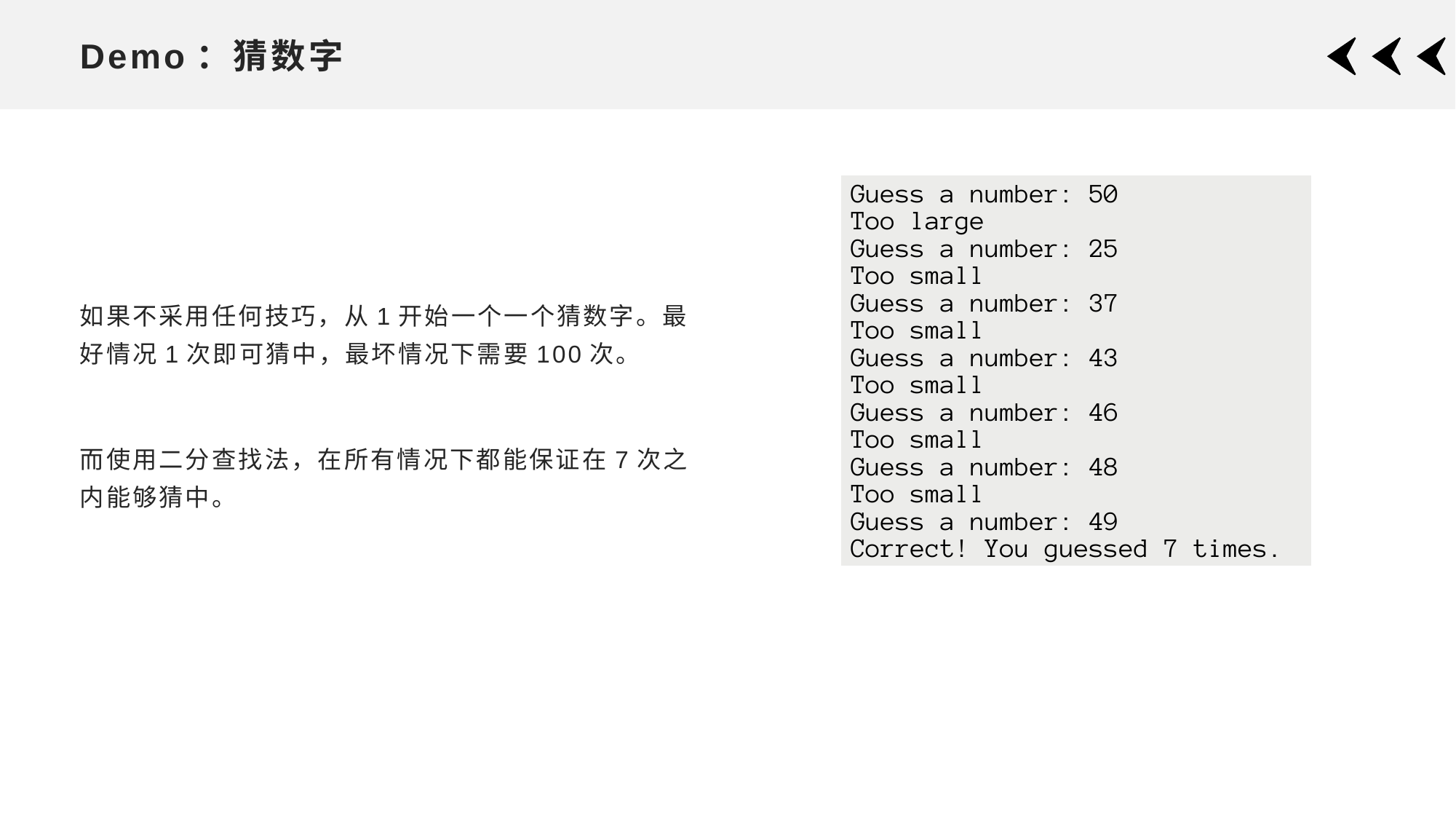

# Demo：猜数字
| Guess a number: 50 Too large Guess a number: 25 Too small Guess a number: 37 Too small Guess a number: 43 Too small Guess a number: 46 Too small Guess a number: 48 Too small Guess a number: 49 Correct! You guessed 7 times. |
| --- |
如果不采用任何技巧，从1开始一个一个猜数字。最好情况1次即可猜中，最坏情况下需要100次。

而使用二分查找法，在所有情况下都能保证在7次之内能够猜中。